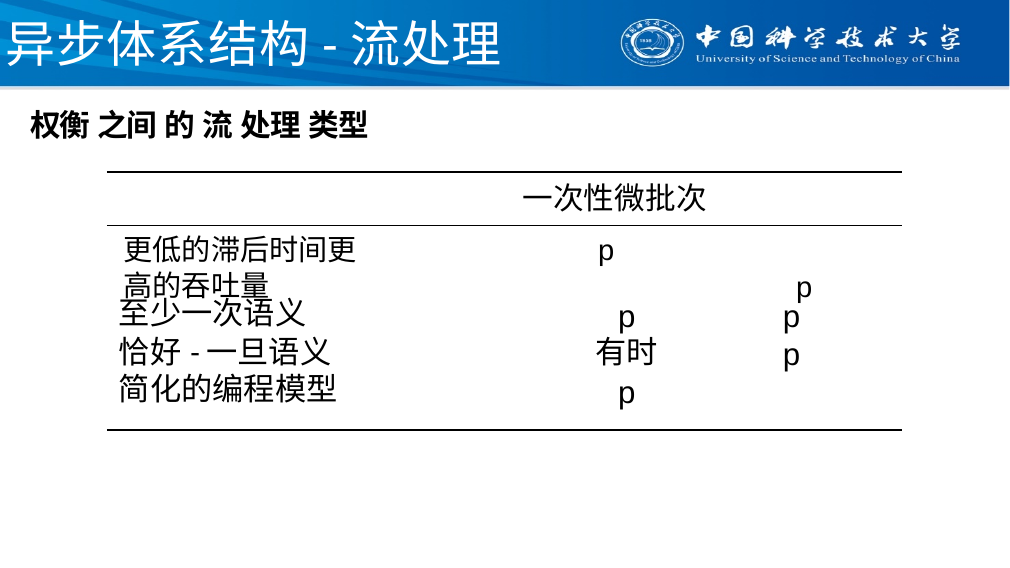

# 异步体系结构-流处理
权衡 之间 的 流 处理 类型

一次性微批次

更低的滞后时间更高的吞吐量
p
p
| 至少一次语义 | p | p |
| --- | --- | --- |
| 恰好-一旦语义 | 有时 | p |
| 简化的编程模型 | p |  |